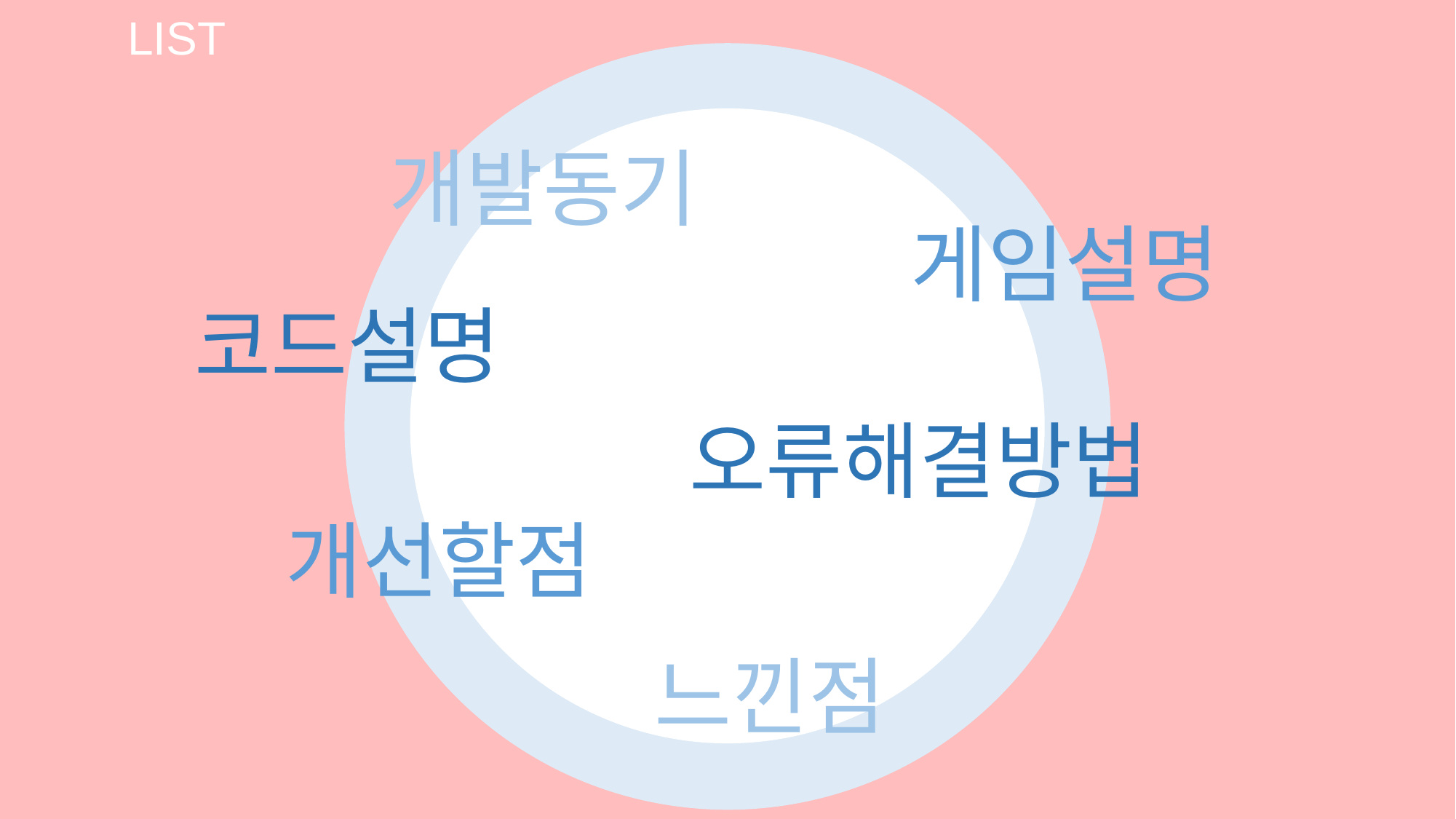

LIST

개발동기
게임설명
코드설명
오류해결방법
개선할점
느낀점